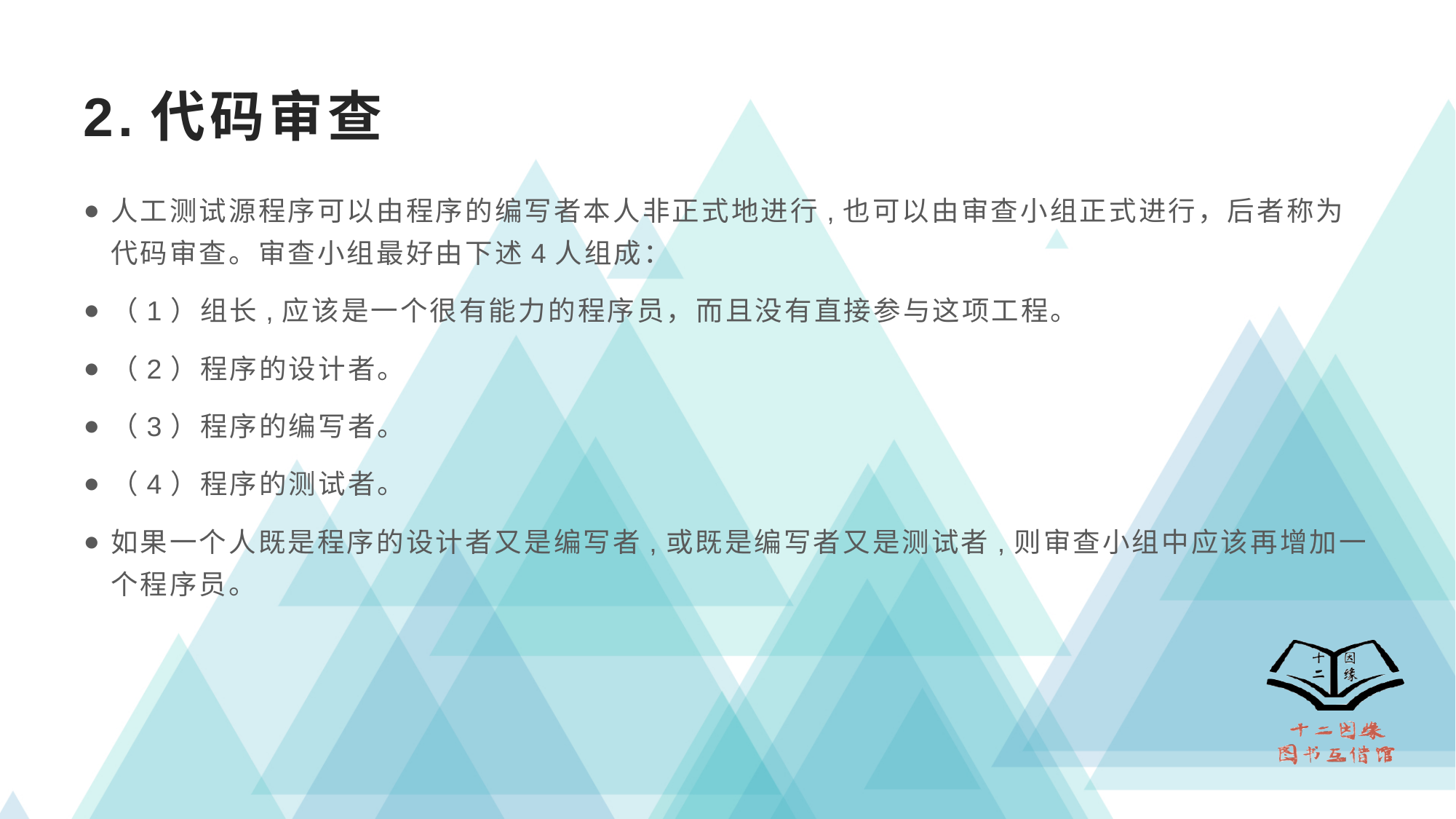

# 2.代码审查
人工测试源程序可以由程序的编写者本人非正式地进行,也可以由审查小组正式进行，后者称为代码审查。审查小组最好由下述4人组成：
（1）组长,应该是一个很有能力的程序员，而且没有直接参与这项工程。
（2）程序的设计者。
（3）程序的编写者。
（4）程序的测试者。
如果一个人既是程序的设计者又是编写者,或既是编写者又是测试者,则审查小组中应该再增加一个程序员。